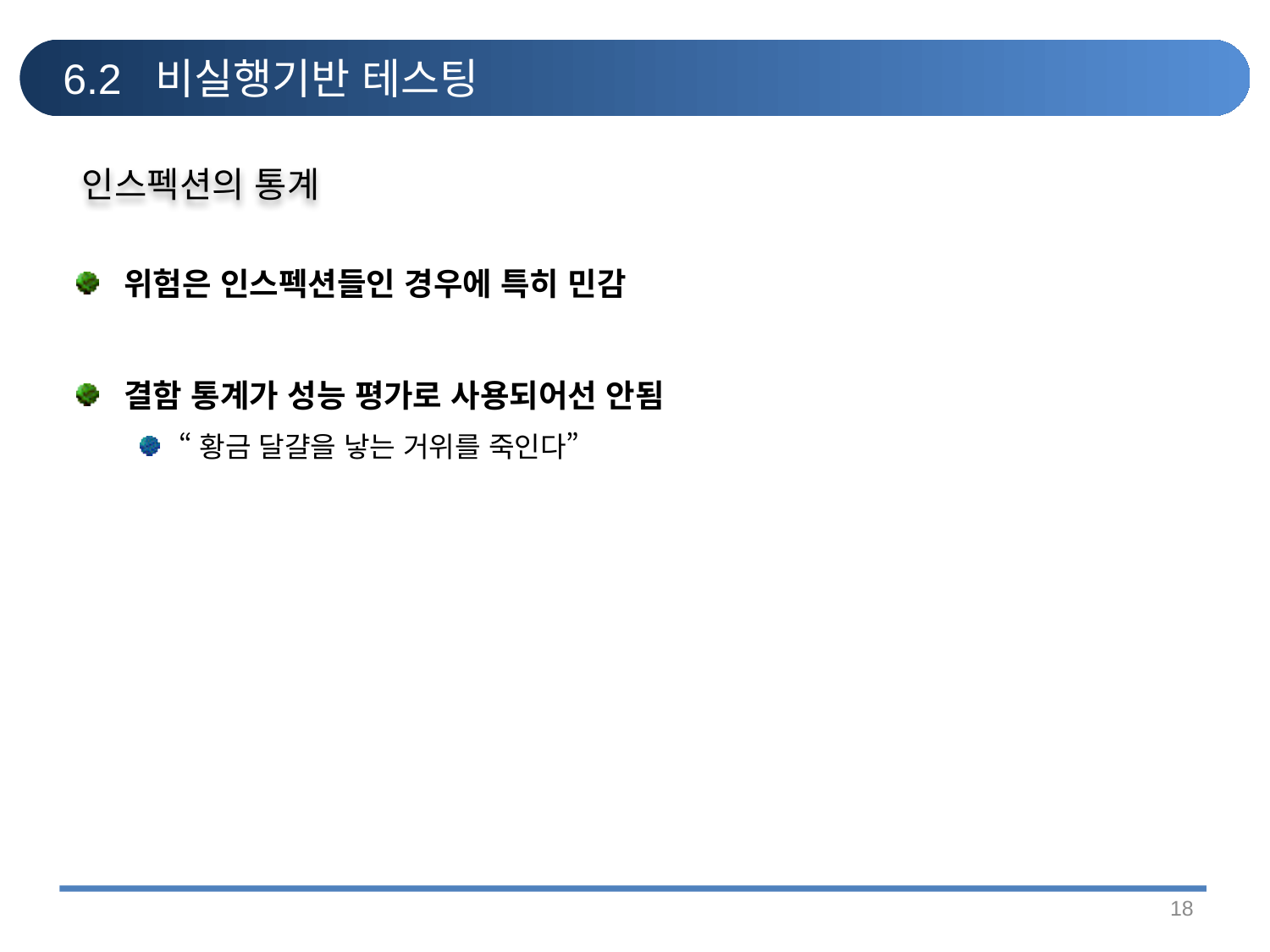

# 6.2  비실행기반 테스팅
인스펙션의 통계
위험은 인스펙션들인 경우에 특히 민감

결함 통계가 성능 평가로 사용되어선 안됨
“황금 달걀을 낳는 거위를 죽인다”
18